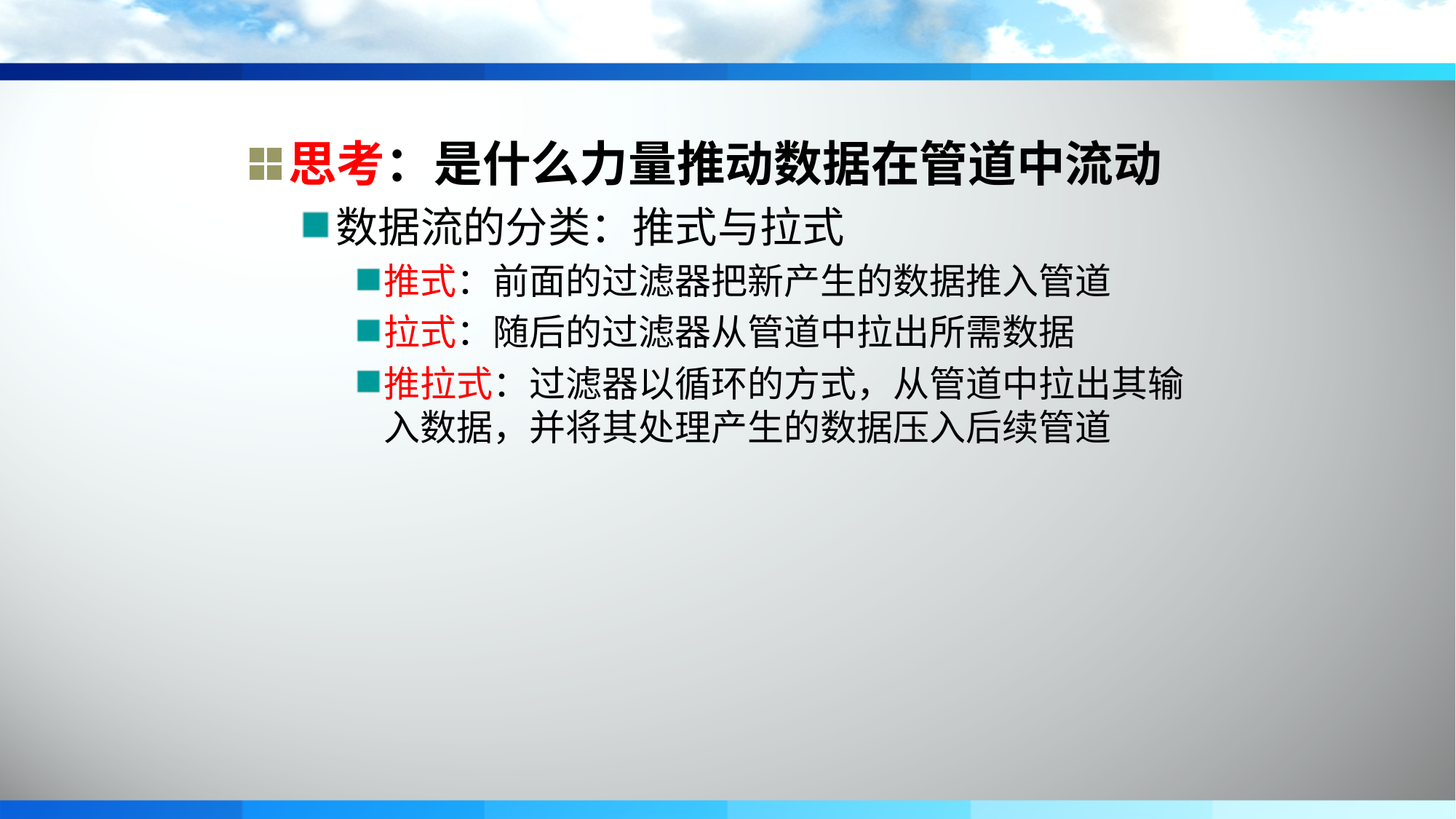

思考：是什么力量推动数据在管道中流动
数据流的分类：推式与拉式
推式：前面的过滤器把新产生的数据推入管道
拉式：随后的过滤器从管道中拉出所需数据
推拉式：过滤器以循环的方式，从管道中拉出其输入数据，并将其处理产生的数据压入后续管道